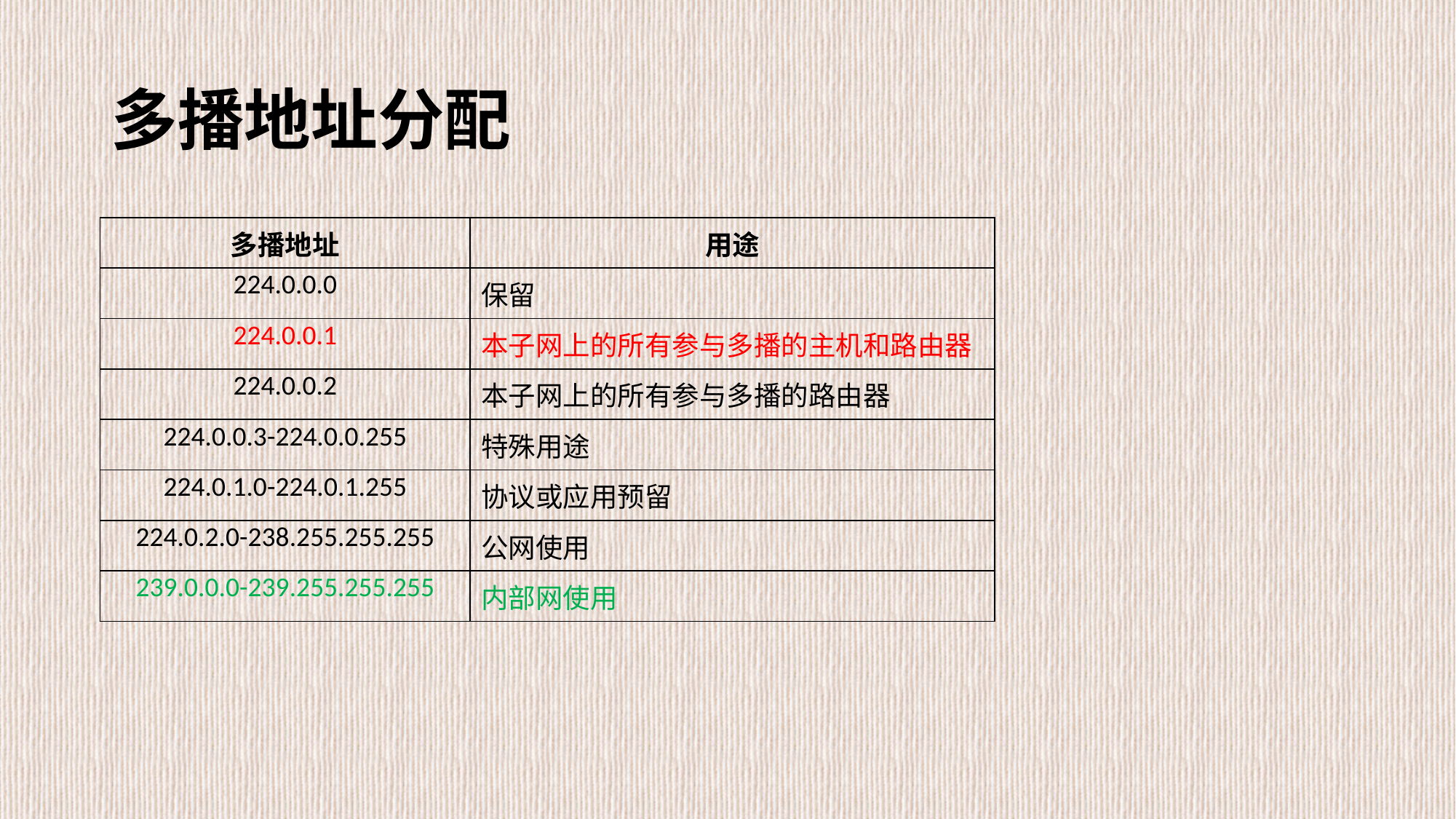

# 多播地址分配
| 多播地址 | 用途 |
| --- | --- |
| 224.0.0.0 | 保留 |
| 224.0.0.1 | 本子网上的所有参与多播的主机和路由器 |
| 224.0.0.2 | 本子网上的所有参与多播的路由器 |
| 224.0.0.3-224.0.0.255 | 特殊用途 |
| 224.0.1.0-224.0.1.255 | 协议或应用预留 |
| 224.0.2.0-238.255.255.255 | 公网使用 |
| 239.0.0.0-239.255.255.255 | 内部网使用 |